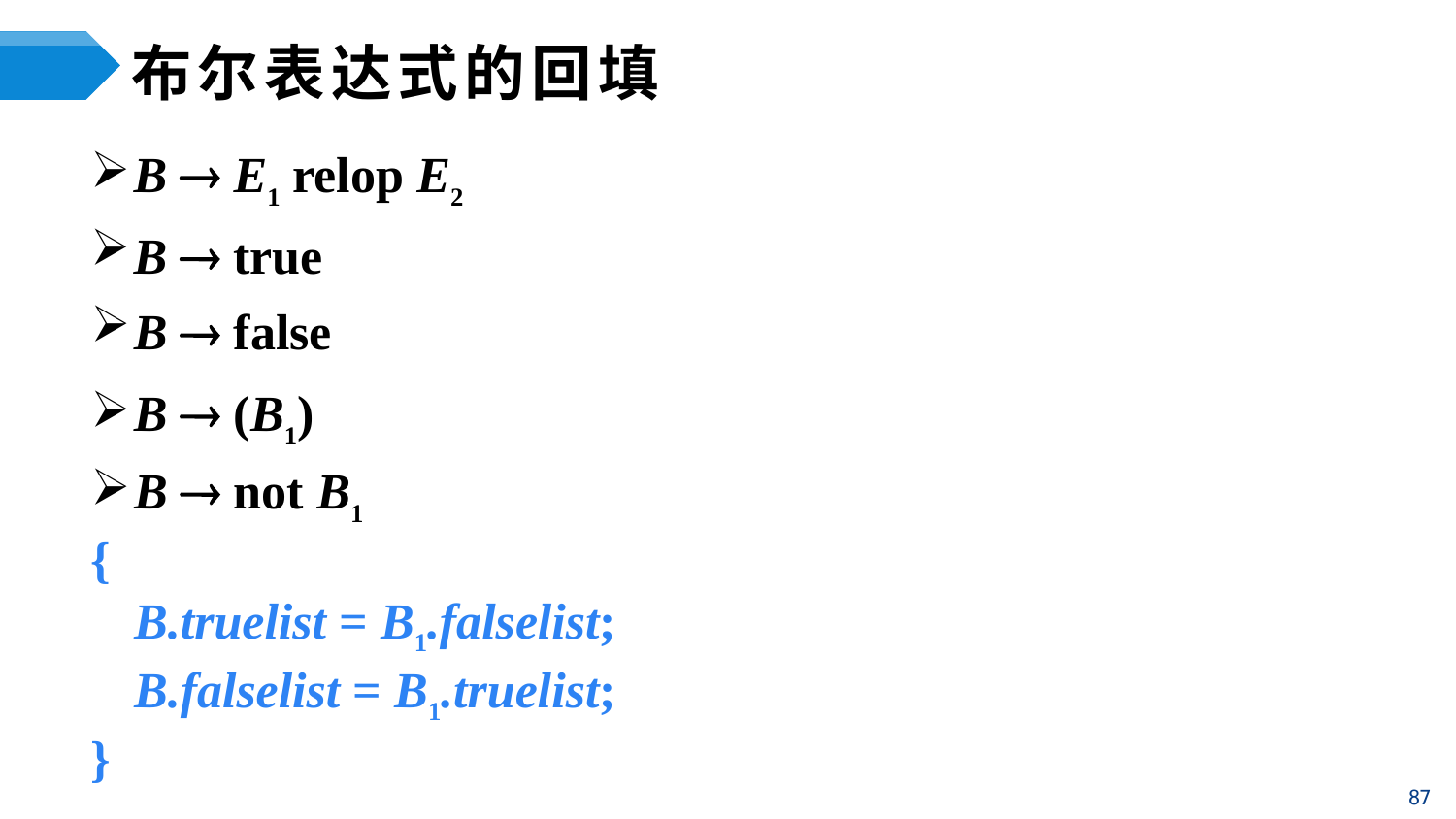

# 布尔表达式的回填
B → E1 relop E2
B → true
B → false
B → (B1)
B → not B1
{
	B.truelist = B1.falselist;
 	B.falselist = B1.truelist;
}
87